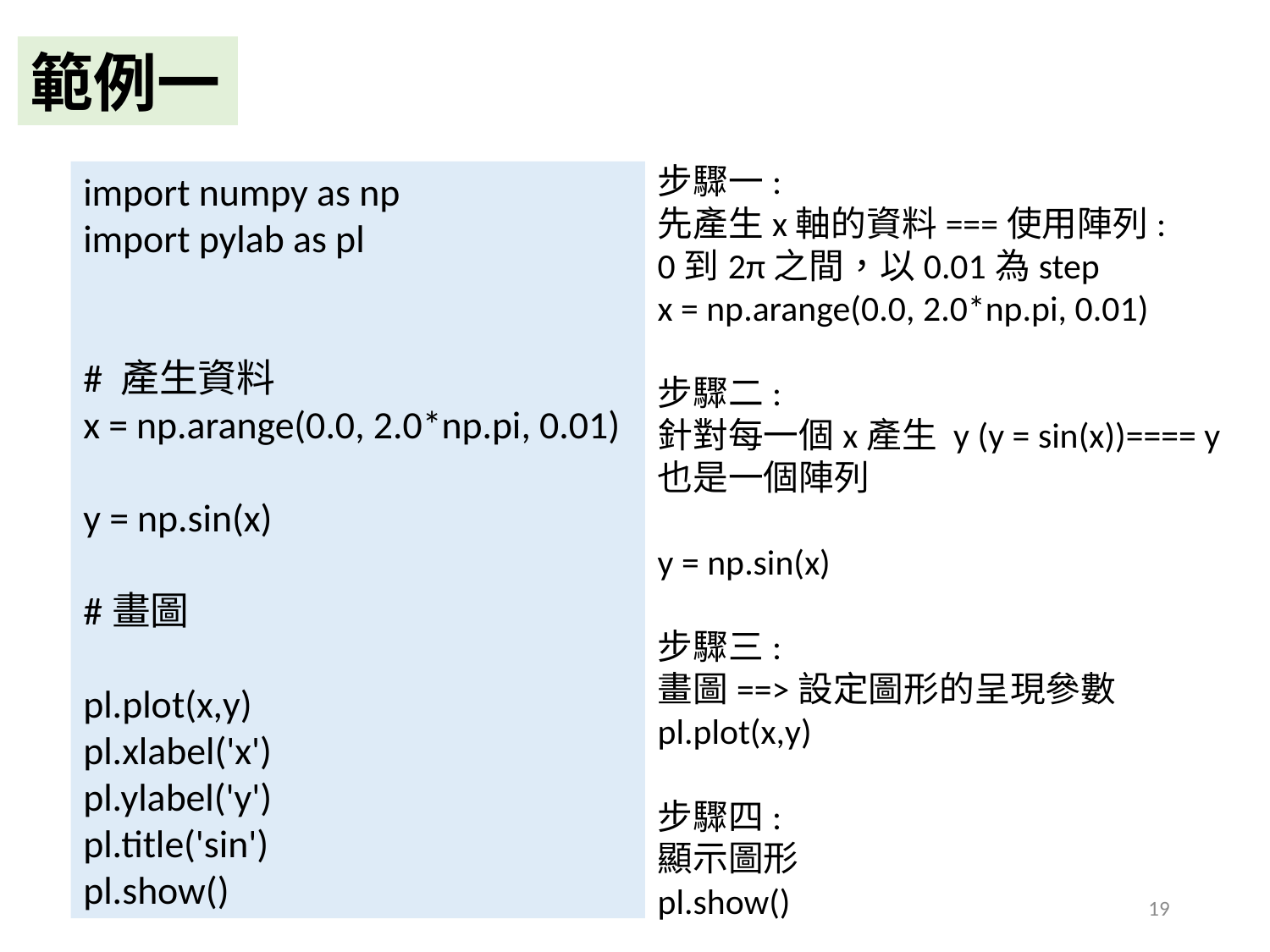

範例一
步驟一:
先產生x軸的資料===使用陣列:
0到2π之間，以0.01為step
x = np.arange(0.0, 2.0*np.pi, 0.01)

步驟二:
針對每一個x產生 y (y = sin(x))==== y 也是一個陣列

y = np.sin(x)

步驟三:
畫圖==>設定圖形的呈現參數
pl.plot(x,y)

步驟四:
顯示圖形
pl.show()
import numpy as np
import pylab as pl

# 產生資料
x = np.arange(0.0, 2.0*np.pi, 0.01)
y = np.sin(x)

#畫圖

pl.plot(x,y)
pl.xlabel('x')
pl.ylabel('y')
pl.title('sin')
pl.show()
19